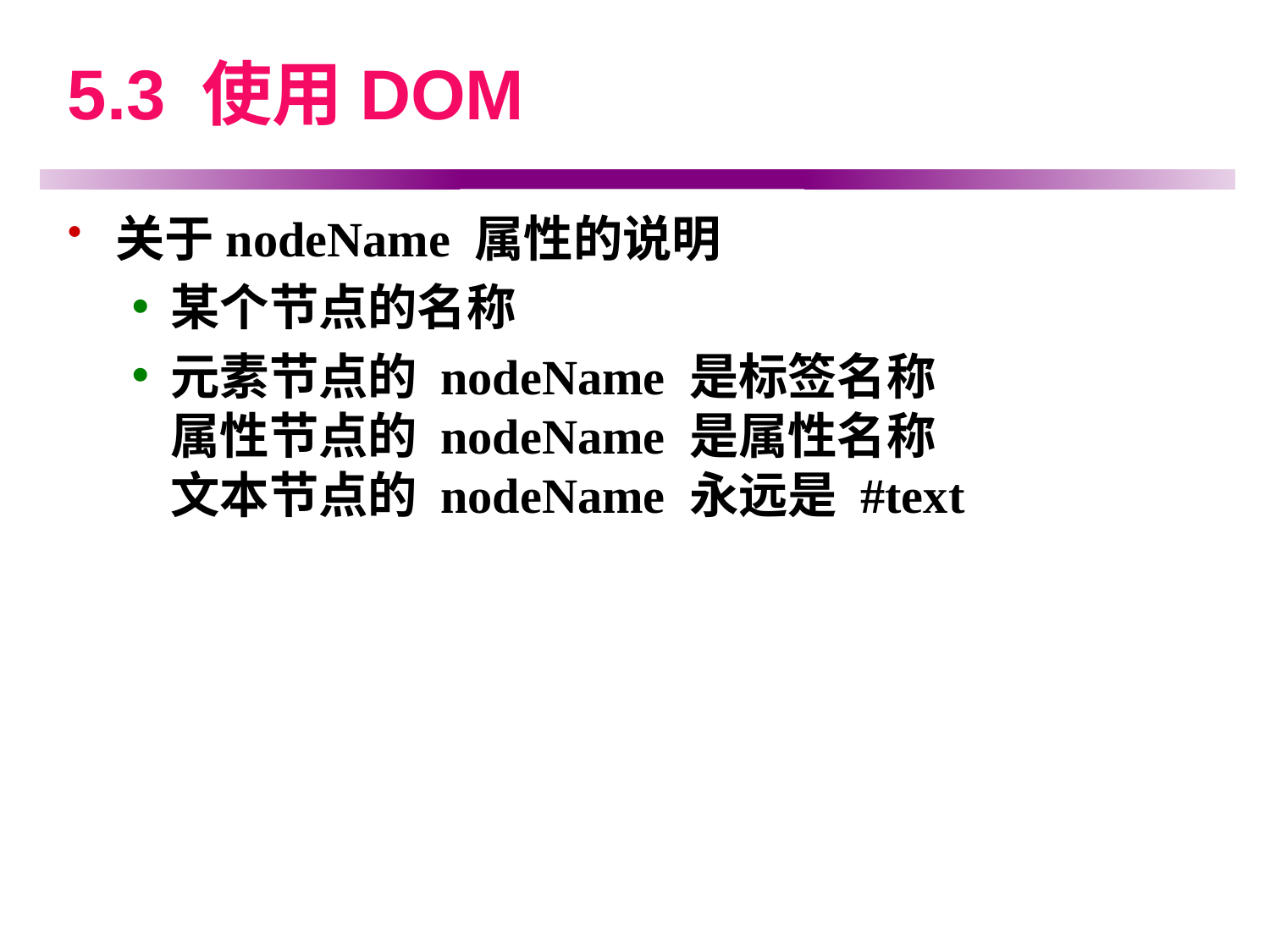

# 5.3 使用DOM
关于nodeName 属性的说明
某个节点的名称
元素节点的 nodeName 是标签名称
属性节点的 nodeName 是属性名称
文本节点的 nodeName 永远是 #text